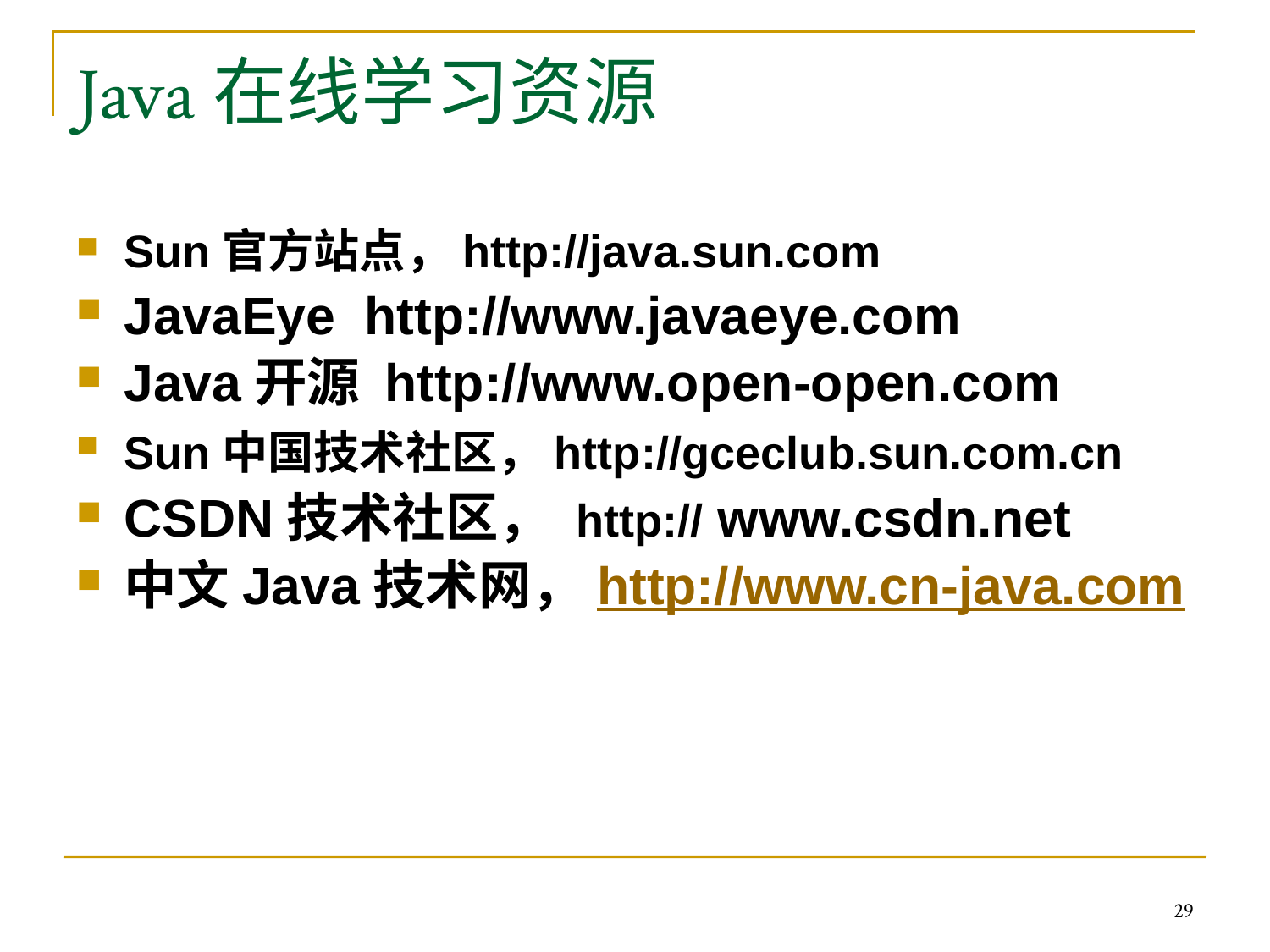

# Java在线学习资源
Sun官方站点，http://java.sun.com
JavaEye  http://www.javaeye.com
Java开源 http://www.open-open.com
Sun中国技术社区，http://gceclub.sun.com.cn
CSDN技术社区， http:// www.csdn.net
中文Java技术网，http://www.cn-java.com
29